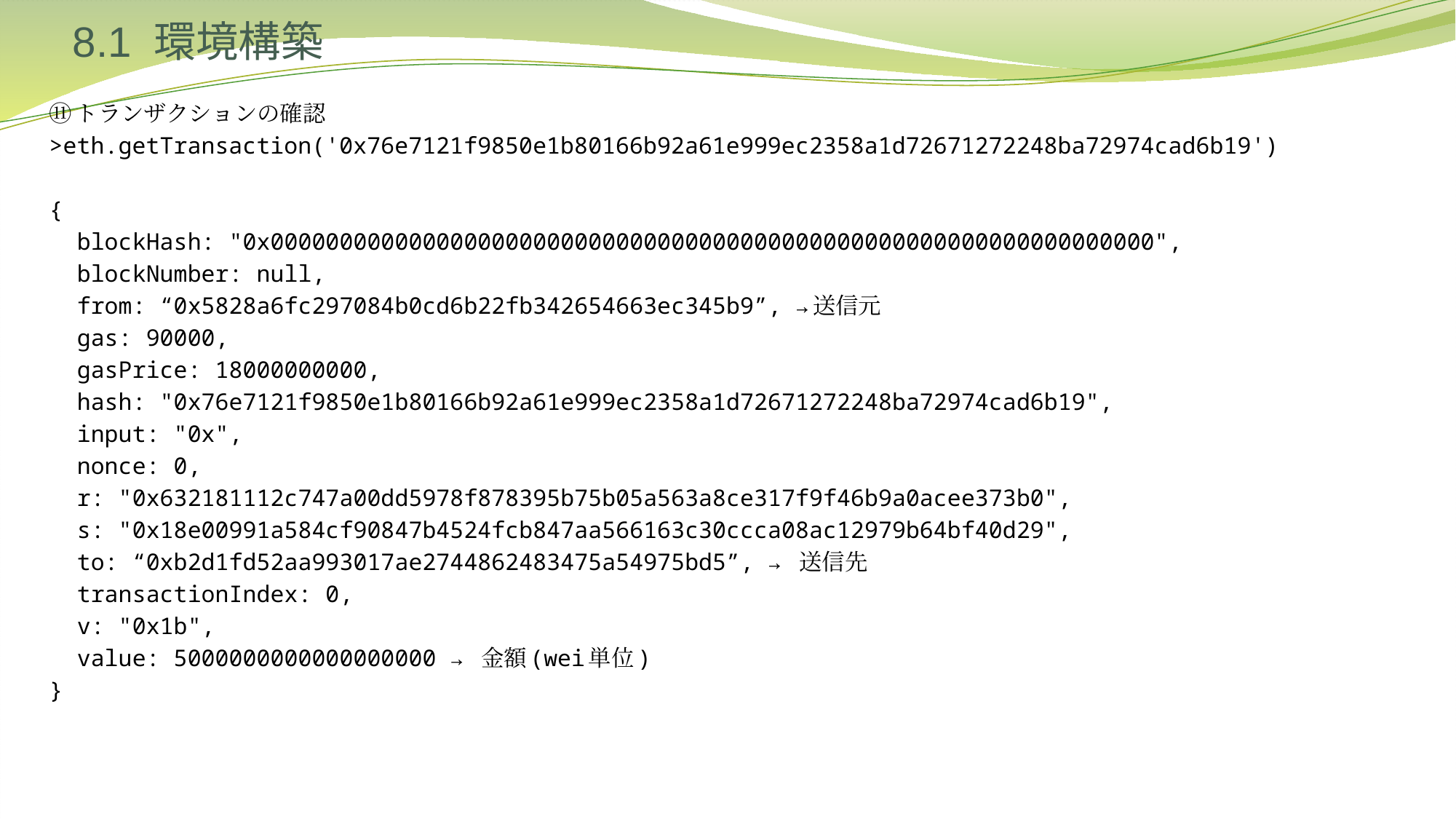

# 8.1 環境構築
⑪トランザクションの確認
>eth.getTransaction('0x76e7121f9850e1b80166b92a61e999ec2358a1d72671272248ba72974cad6b19')

{
  blockHash: "0x0000000000000000000000000000000000000000000000000000000000000000",
  blockNumber: null,
  from: “0x5828a6fc297084b0cd6b22fb342654663ec345b9”, →送信元
  gas: 90000,
  gasPrice: 18000000000,
  hash: "0x76e7121f9850e1b80166b92a61e999ec2358a1d72671272248ba72974cad6b19",
  input: "0x",
  nonce: 0,
  r: "0x632181112c747a00dd5978f878395b75b05a563a8ce317f9f46b9a0acee373b0",
  s: "0x18e00991a584cf90847b4524fcb847aa566163c30ccca08ac12979b64bf40d29",
  to: “0xb2d1fd52aa993017ae2744862483475a54975bd5”, → 送信先
  transactionIndex: 0,
  v: "0x1b",
  value: 5000000000000000000 → 金額(wei単位)
}